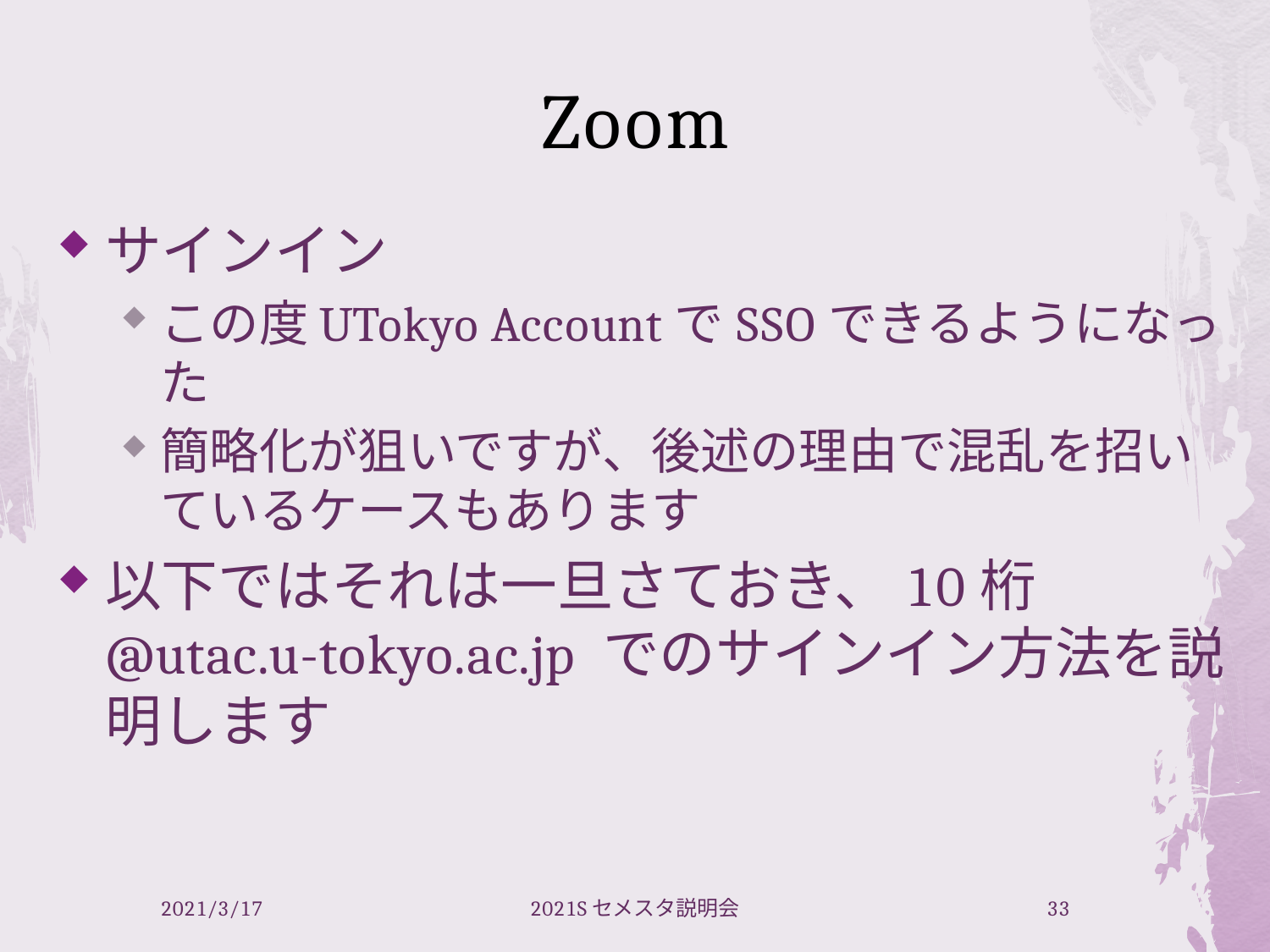

# Zoom
サインイン
この度UTokyo AccountでSSOできるようになった
簡略化が狙いですが、後述の理由で混乱を招いているケースもあります
以下ではそれは一旦さておき、10桁@utac.u-tokyo.ac.jp でのサインイン方法を説明します
2021/3/17
2021Sセメスタ説明会
33